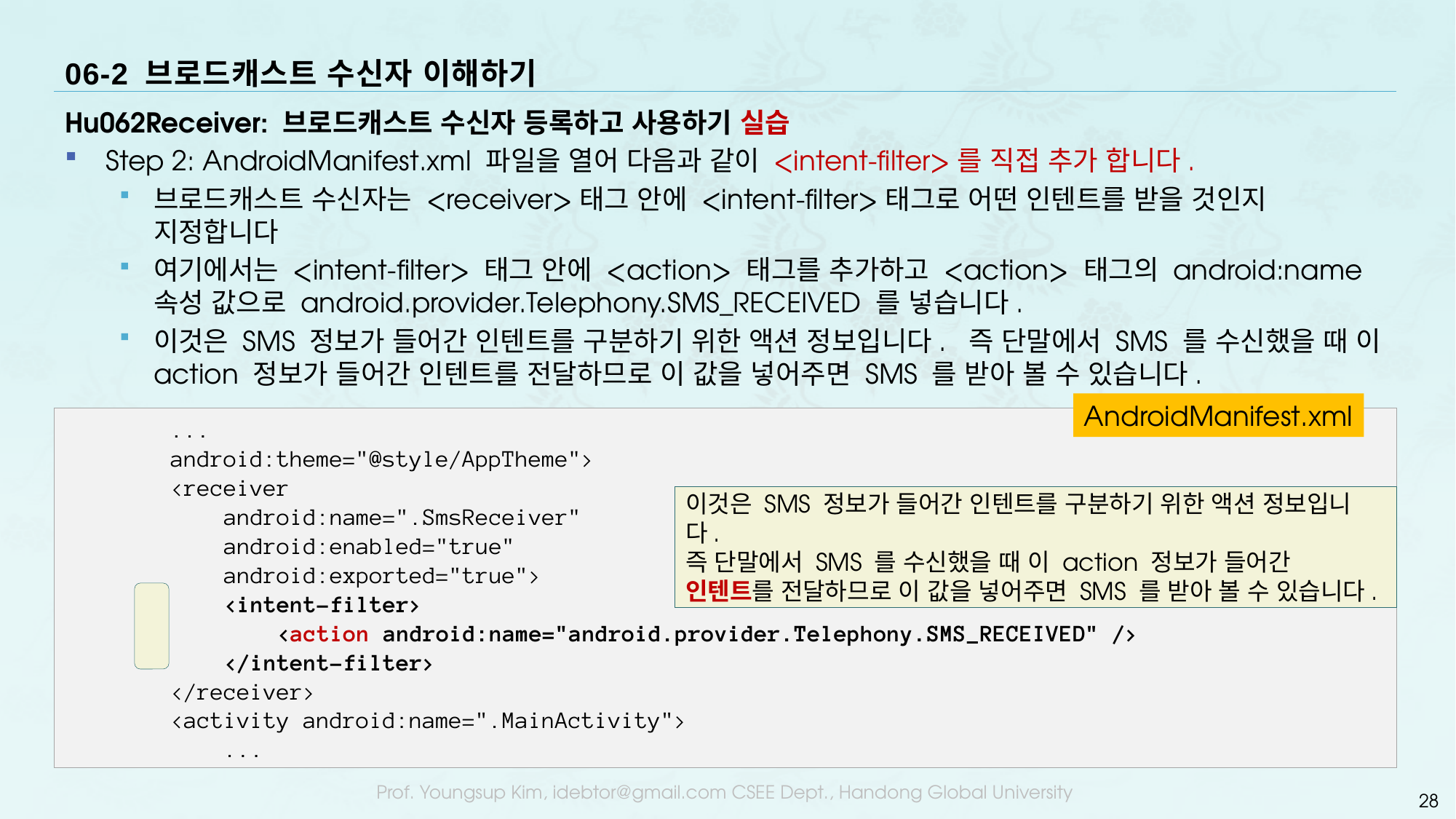

# 06-2 브로드캐스트 수신자 이해하기
Hu062Receiver: 브로드캐스트 수신자 등록하고 사용하기 실습
Step 2: AndroidManifest.xml 파일을 열어 다음과 같이 <intent-filter>를 직접 추가 합니다.
브로드캐스트 수신자는 <receiver>태그 안에 <intent-filter>태그로 어떤 인텐트를 받을 것인지 지정합니다
여기에서는 <intent-filter> 태그 안에 <action> 태그를 추가하고 <action> 태그의 android:name 속성 값으로 android.provider.Telephony.SMS_RECEIVED 를 넣습니다.
이것은 SMS 정보가 들어간 인텐트를 구분하기 위한 액션 정보입니다.  즉 단말에서 SMS 를 수신했을 때 이 action 정보가 들어간 인텐트를 전달하므로 이 값을 넣어주면 SMS 를 받아 볼 수 있습니다.
AndroidManifest.xml
        ...
        android:theme="@style/AppTheme">
        <receiver
            android:name=".SmsReceiver"
            android:enabled="true"
            android:exported="true">
            <intent-filter>
                <action android:name="android.provider.Telephony.SMS_RECEIVED" />
            </intent-filter>
        </receiver>
        <activity android:name=".MainActivity">
            ...
이것은 SMS 정보가 들어간 인텐트를 구분하기 위한 액션 정보입니다.
즉 단말에서 SMS 를 수신했을 때 이 action 정보가 들어간 인텐트를 전달하므로 이 값을 넣어주면 SMS 를 받아 볼 수 있습니다.

28